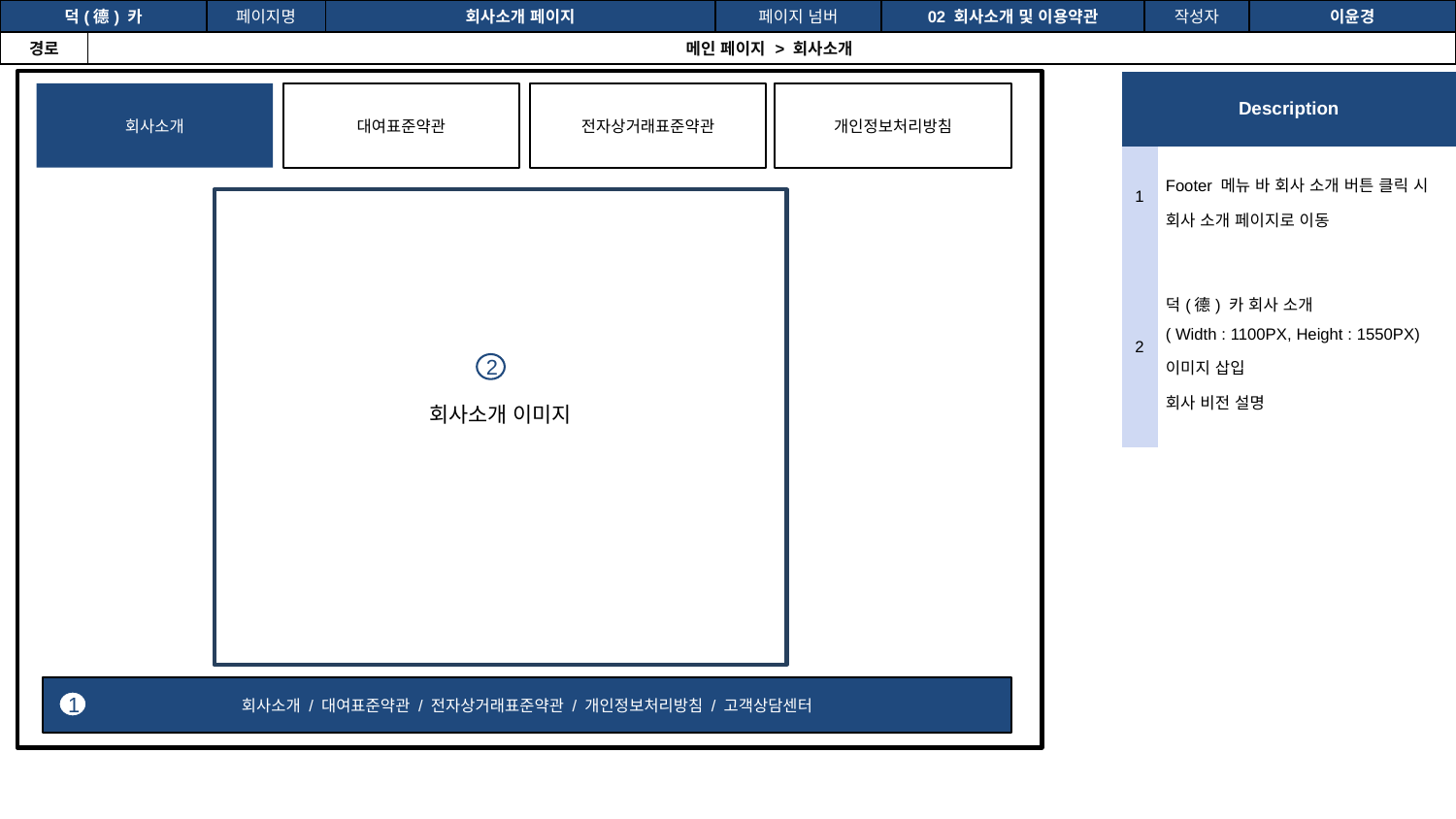

| 덕(德) 카 |  | 페이지명 | 회사소개 페이지 | 페이지 넘버 | 02 회사소개 및 이용약관 | 작성자 | 이윤경 |
| --- | --- | --- | --- | --- | --- | --- | --- |
| 경로 | 메인 페이지 > 회사소개 |  |  |  |  |  |  |

| Description |  |
| --- | --- |
| 1 | Footer 메뉴 바 회사 소개 버튼 클릭 시 회사 소개 페이지로 이동 |
| 2 | 덕(德) 카 회사 소개 ( Width : 1100PX, Height : 1550PX) 이미지 삽입 회사 비전 설명 |
회사소개
대여표준약관
전자상거래표준약관
개인정보처리방침
회사소개 이미지

2
회사소개 / 대여표준약관 / 전자상거래표준약관 / 개인정보처리방침 / 고객상담센터
1